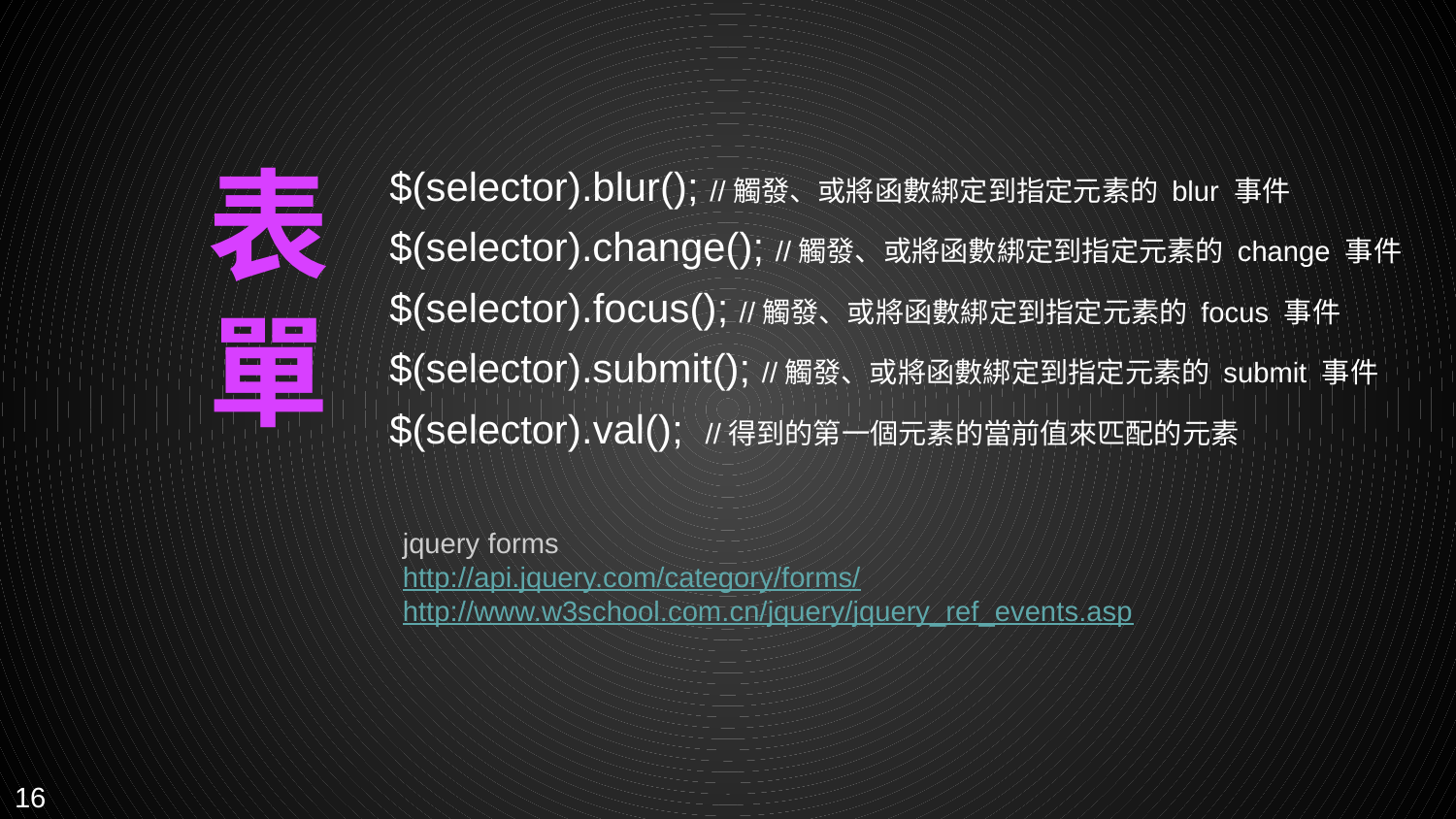

表
單
$(selector).blur(); //觸發、或將函數綁定到指定元素的 blur 事件
$(selector).change(); //觸發、或將函數綁定到指定元素的 change 事件
$(selector).focus(); //觸發、或將函數綁定到指定元素的 focus 事件
$(selector).submit(); //觸發、或將函數綁定到指定元素的 submit 事件
$(selector).val();  //得到的第一個元素的當前值來匹配的元素

jquery forms
http://api.jquery.com/category/forms/
http://www.w3school.com.cn/jquery/jquery_ref_events.asp
16